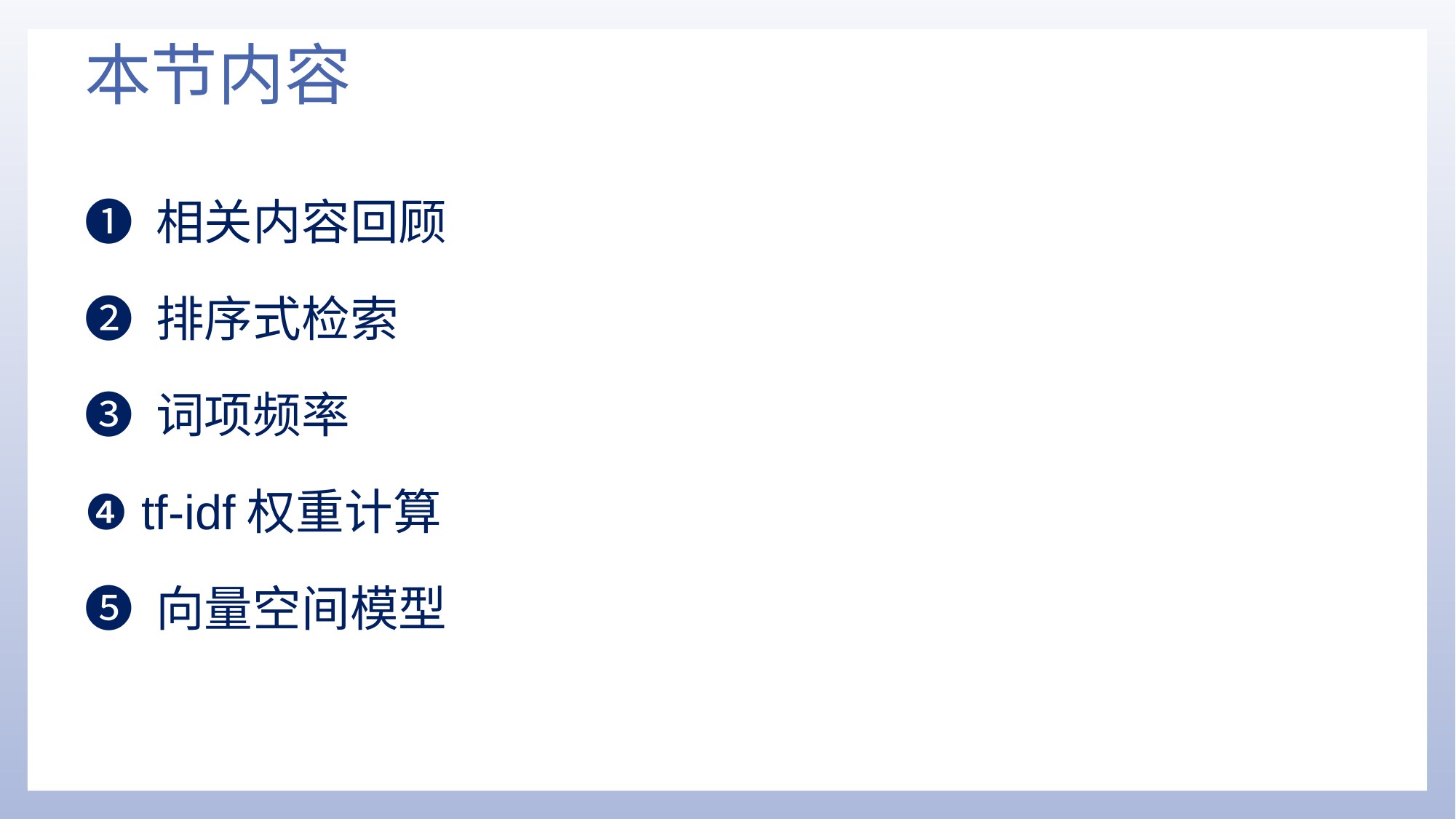

# 本节内容
❶ 相关内容回顾
❷ 排序式检索
❸ 词项频率
❹ tf-idf权重计算
❺ 向量空间模型